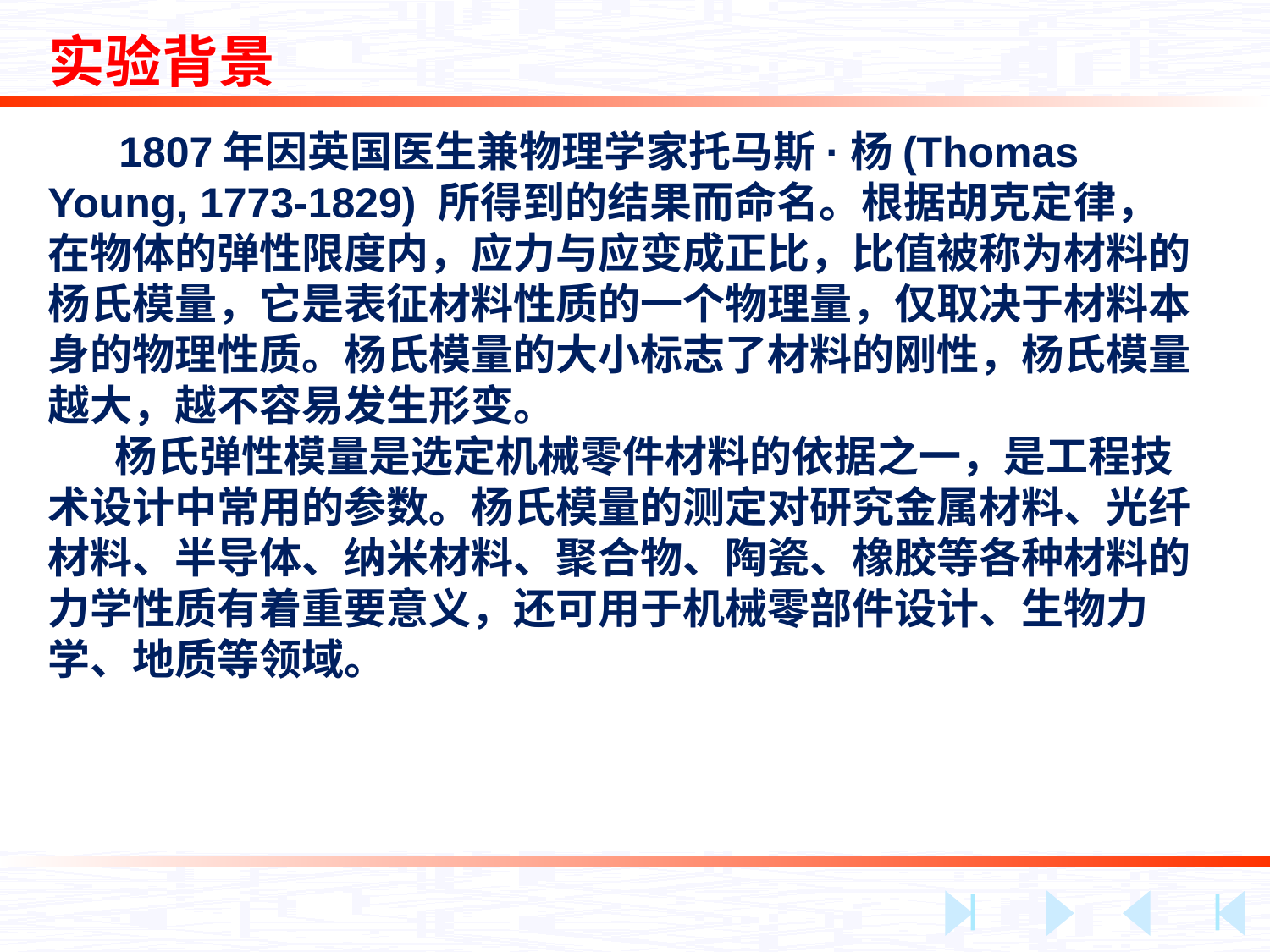

实验背景
      1807年因英国医生兼物理学家托马斯·杨(Thomas Young, 1773-1829) 所得到的结果而命名。根据胡克定律，在物体的弹性限度内，应力与应变成正比，比值被称为材料的杨氏模量，它是表征材料性质的一个物理量，仅取决于材料本身的物理性质。杨氏模量的大小标志了材料的刚性，杨氏模量越大，越不容易发生形变。
      杨氏弹性模量是选定机械零件材料的依据之一，是工程技术设计中常用的参数。杨氏模量的测定对研究金属材料、光纤材料、半导体、纳米材料、聚合物、陶瓷、橡胶等各种材料的力学性质有着重要意义，还可用于机械零部件设计、生物力学、地质等领域。